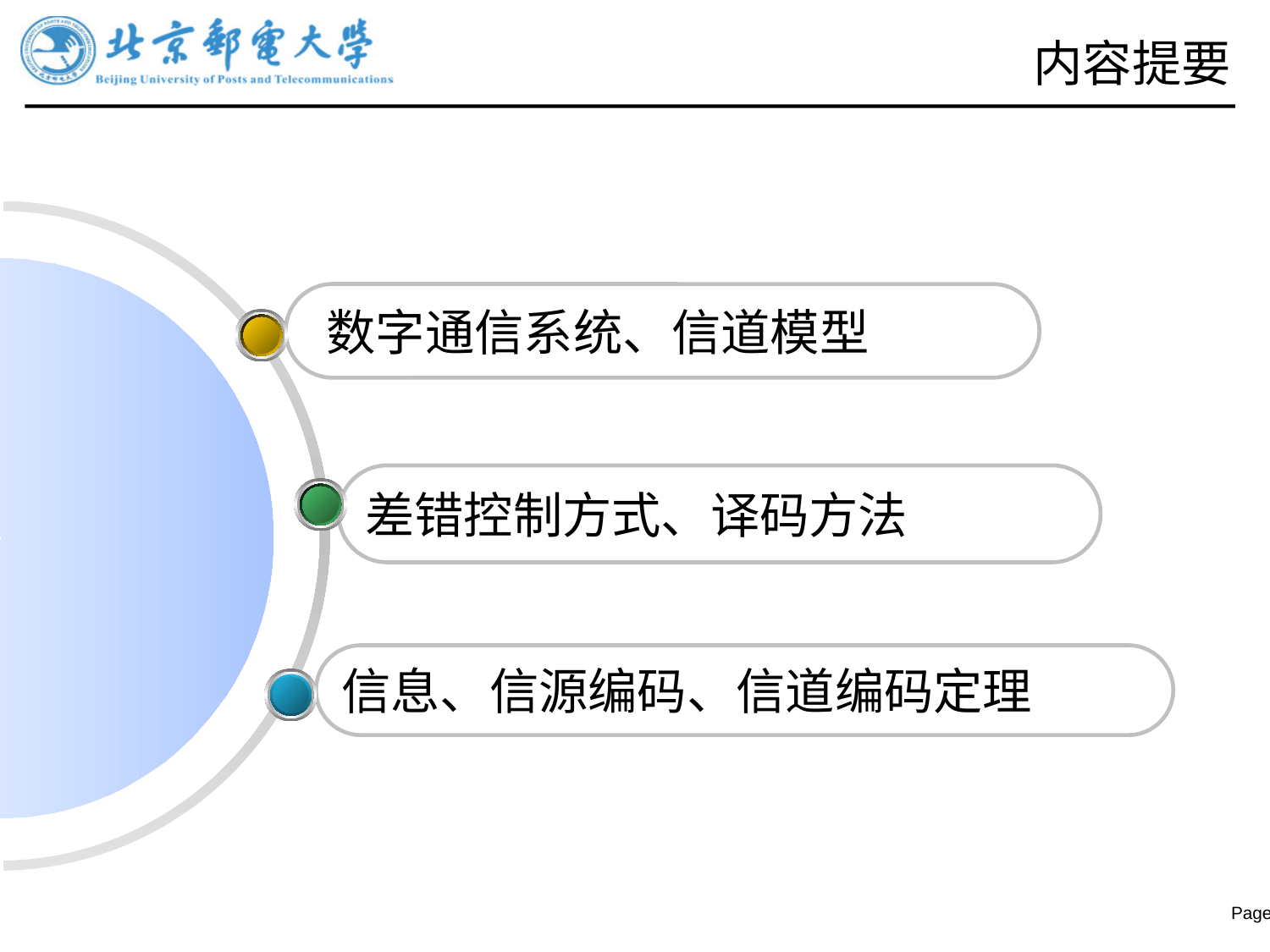

# 内容提要

 数字通信系统、信道模型

差错控制方式、译码方法

信息、信源编码、信道编码定理